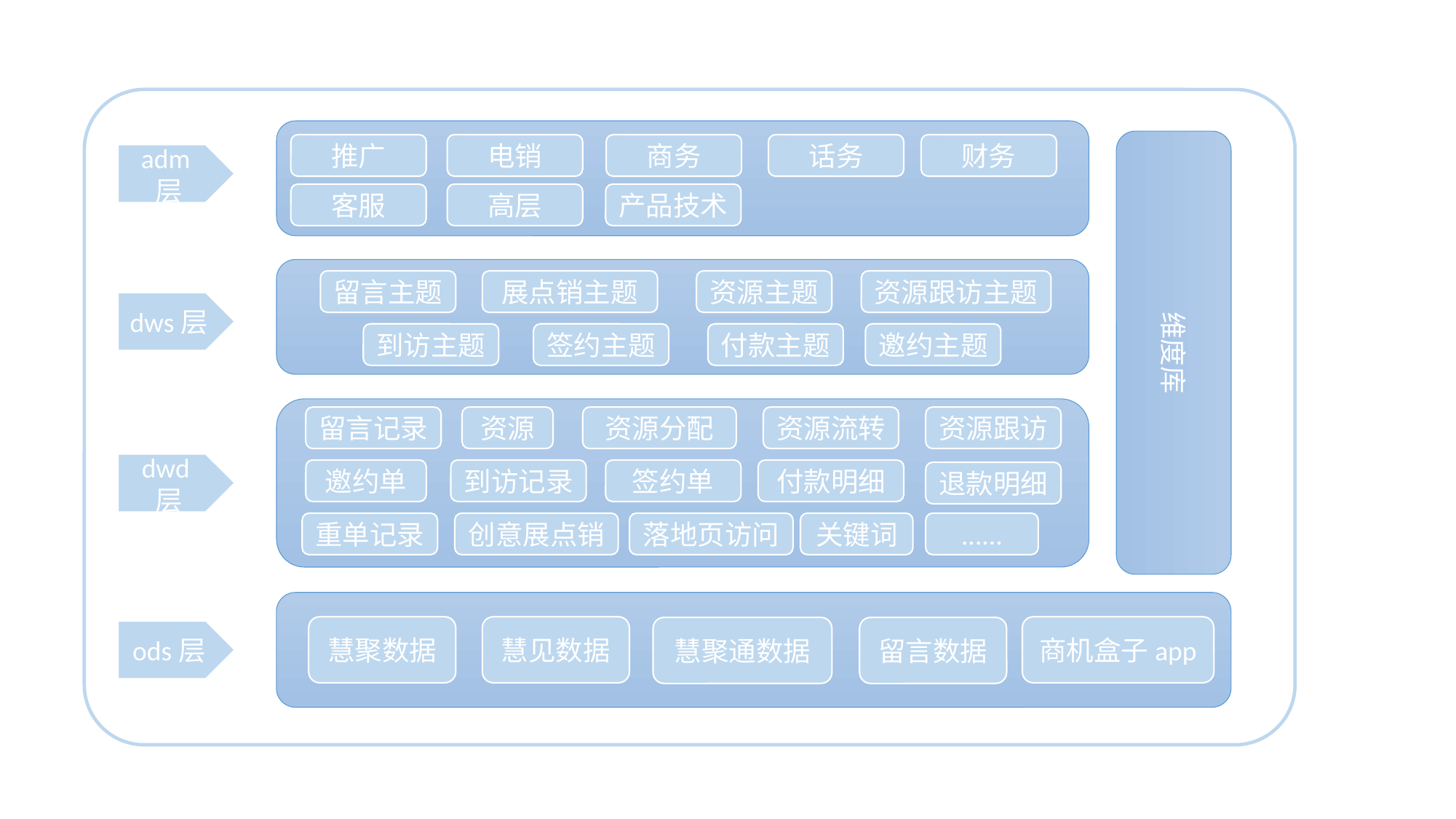

推广
电销
商务
话务
财务
adm层
客服
高层
产品技术

留言主题
展点销主题
资源主题
资源跟访主题
dws层
维度库
到访主题
签约主题
付款主题
邀约主题

留言记录
资源
资源分配
资源流转
资源跟访
dwd层
邀约单
到访记录
签约单
付款明细
退款明细
重单记录
创意展点销
落地页访问
关键词
......

慧聚数据
慧见数据
商机盒子app
慧聚通数据
留言数据
ods层